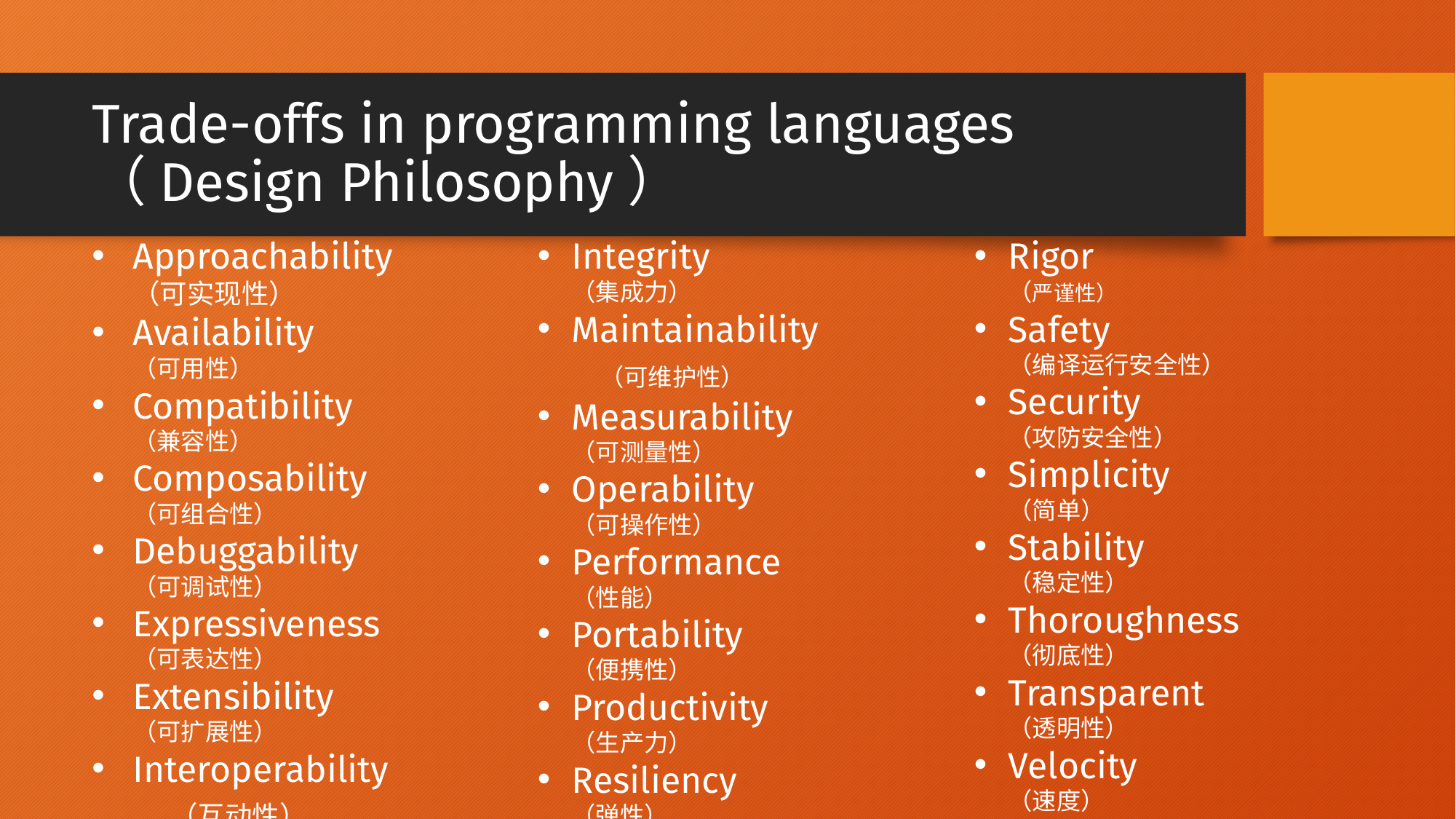

# Trade-offs in programming languages （Design Philosophy）
Approachability（可实现性）
Availability        （可用性）
Compatibility    （兼容性）
Composability   （可组合性）
Debuggability    （可调试性）
Expressiveness   （可表达性）
Extensibility      （可扩展性）
Interoperability         （互动性）

Integrity      （集成力）
Maintainability   （可维护性）
Measurability   （可测量性）
Operability    （可操作性）
Performance   （性能）
Portability    （便携性）
Productivity    （生产力）
Resiliency     （弹性）
Rigor           （严谨性）
Safety          （编译运行安全性）
Security       （攻防安全性）
Simplicity    （简单）
Stability      （稳定性）
Thoroughness  （彻底性）
Transparent （透明性）
Velocity      （速度）